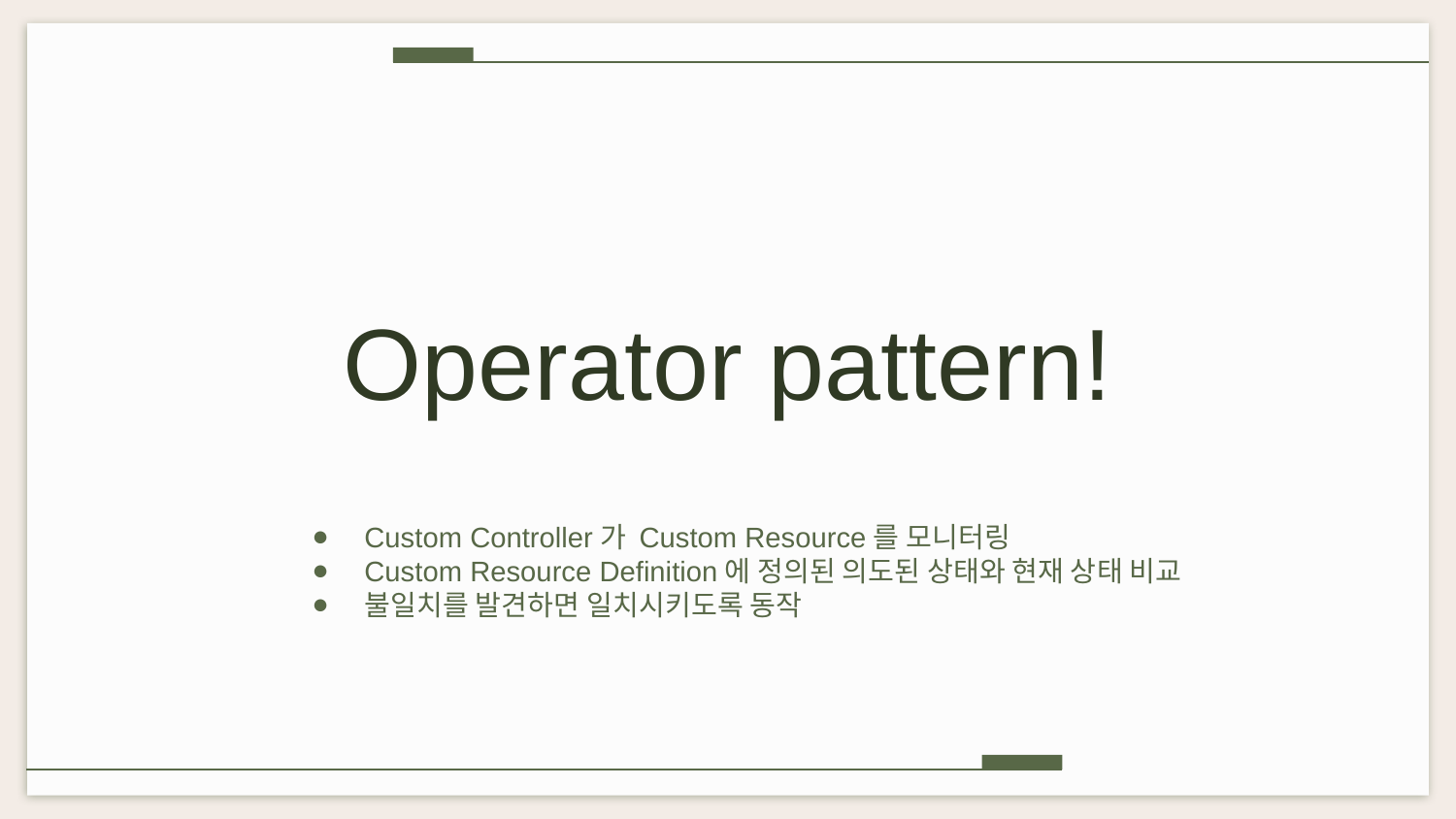

# Operator pattern!
Custom Controller가 Custom Resource를 모니터링
Custom Resource Definition에 정의된 의도된 상태와 현재 상태 비교
불일치를 발견하면 일치시키도록 동작